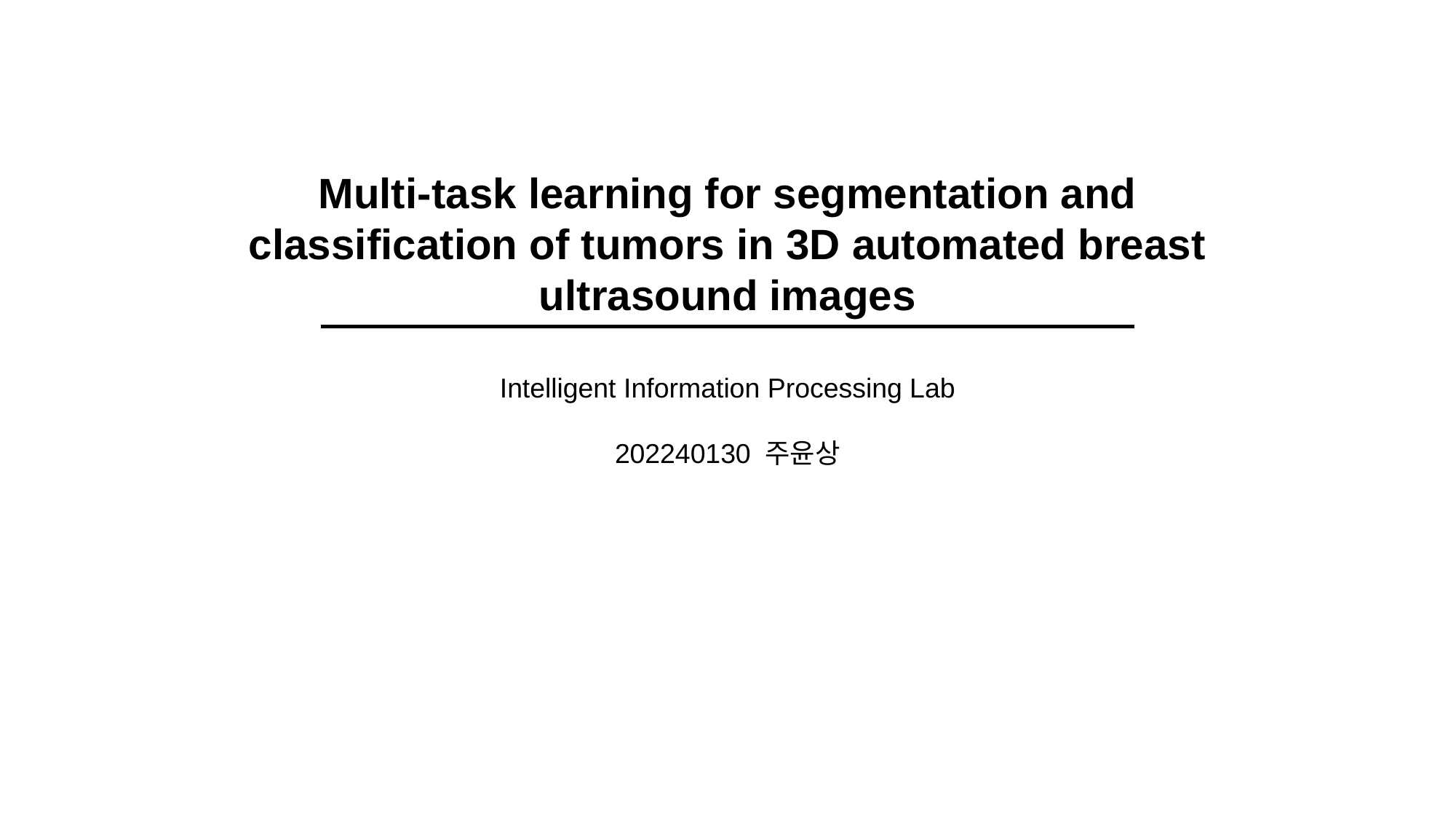

Multi-task learning for segmentation and classification of tumors in 3D automated breast ultrasound images
Intelligent Information Processing Lab

202240130 주윤상